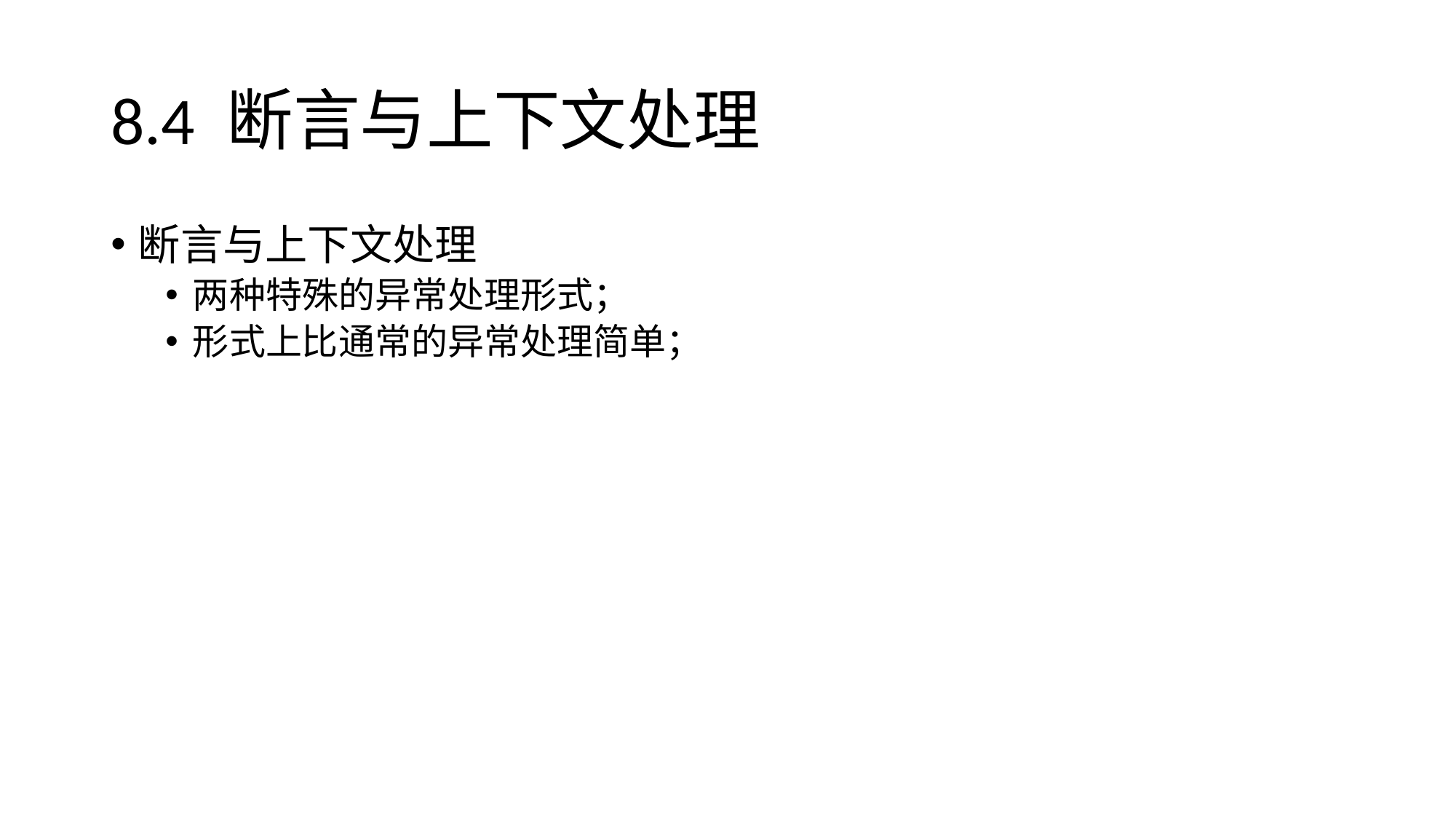

# 8.4 断言与上下文处理
断言与上下文处理
两种特殊的异常处理形式；
形式上比通常的异常处理简单；